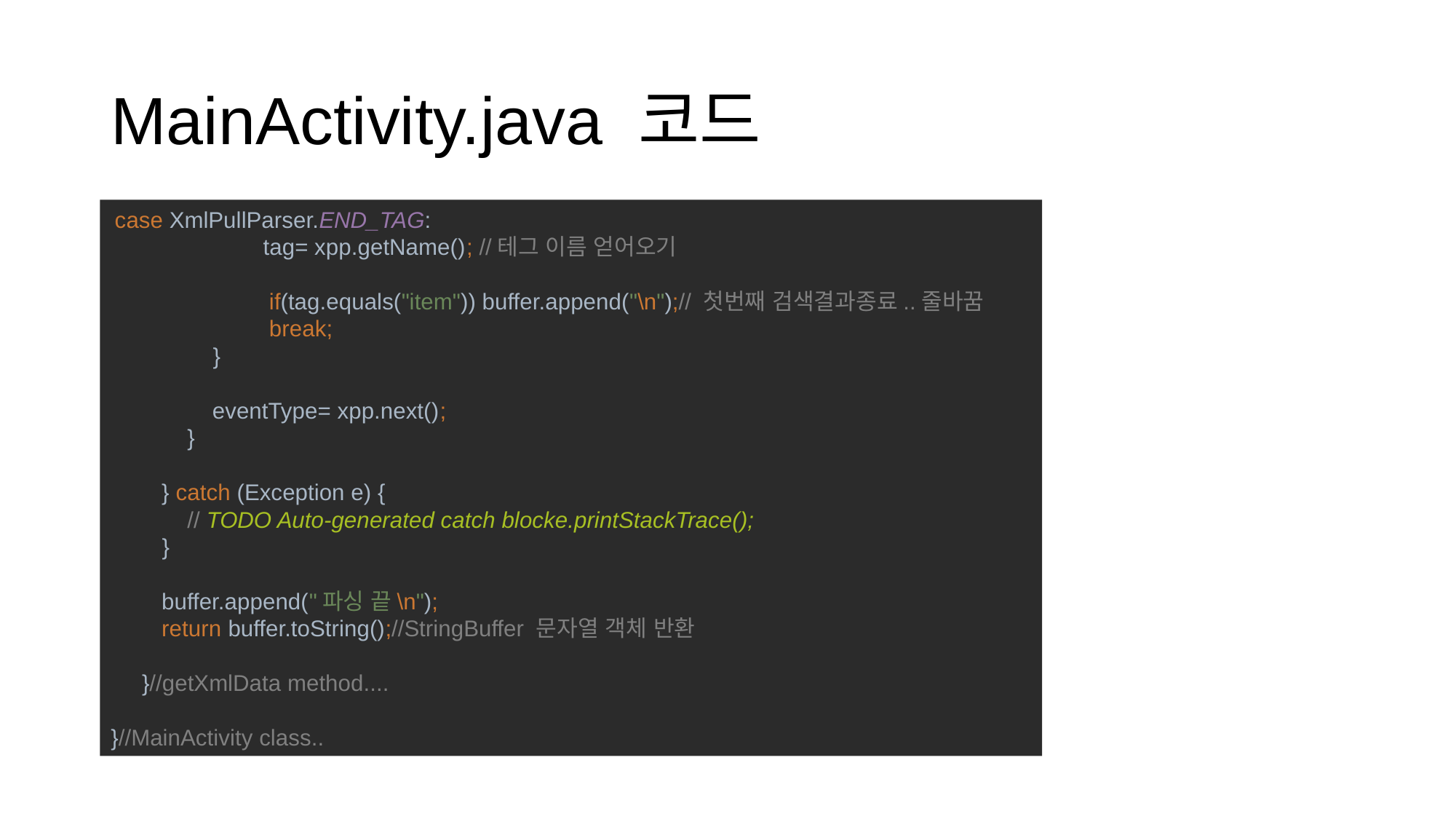

# MainActivity.java 코드
 case XmlPullParser.END_TAG:
                        tag= xpp.getName(); //테그 이름 얻어오기
                        if(tag.equals("item")) buffer.append("\n");// 첫번째 검색결과종료..줄바꿈
                        break;
                }
                eventType= xpp.next();
            }
        } catch (Exception e) {
            // TODO Auto-generated catch blocke.printStackTrace();
        }
        buffer.append("파싱 끝\n");
        return buffer.toString();//StringBuffer 문자열 객체 반환
    }//getXmlData method....
}//MainActivity class..